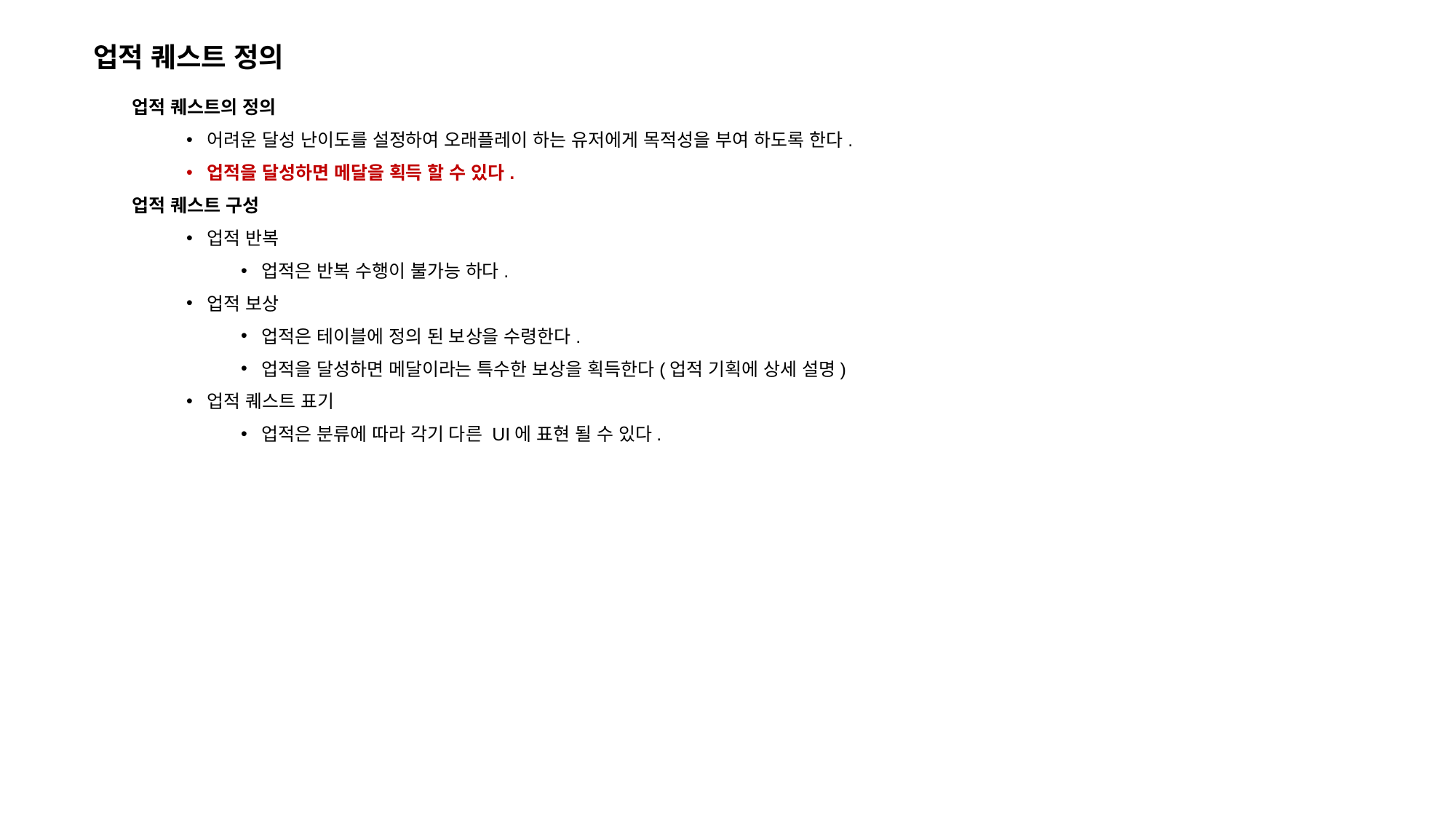

업적 퀘스트 정의
업적 퀘스트의 정의
어려운 달성 난이도를 설정하여 오래플레이 하는 유저에게 목적성을 부여 하도록 한다.
업적을 달성하면 메달을 획득 할 수 있다.
업적 퀘스트 구성
업적 반복
업적은 반복 수행이 불가능 하다.
업적 보상
업적은 테이블에 정의 된 보상을 수령한다.
업적을 달성하면 메달이라는 특수한 보상을 획득한다(업적 기획에 상세 설명)
업적 퀘스트 표기
업적은 분류에 따라 각기 다른 UI에 표현 될 수 있다.